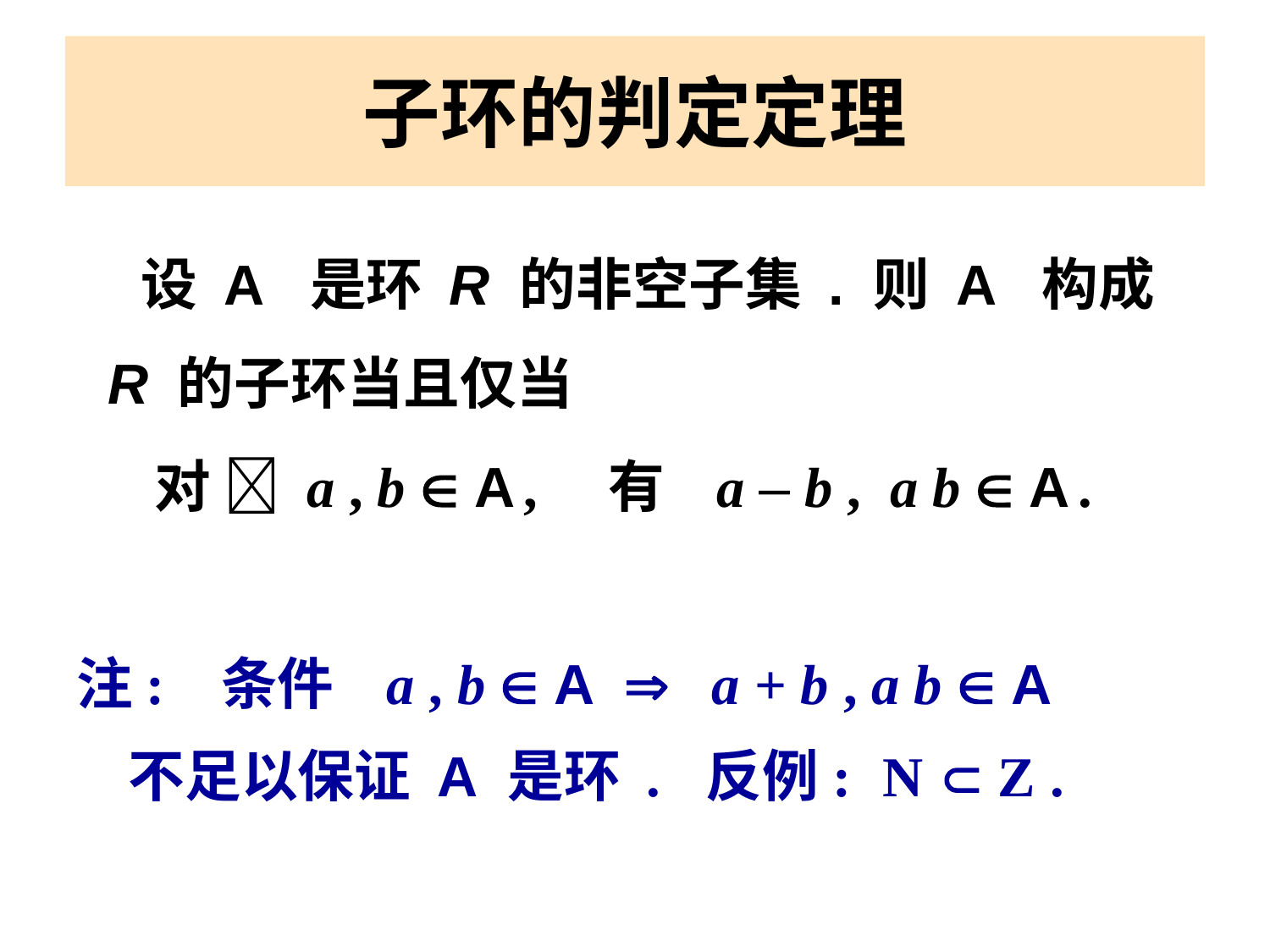

# 子环的判定定理
    设 A  是环 R 的非空子集 . 则 A  构成
  R 的子环当且仅当
     对 ∀ a , b ∈ A ,    有   a – b ,  a b ∈ A .

注:   条件   a , b ∈ A  ⇒   a + b , a b ∈ A
   不足以保证 A 是环 .  反例:  N ⊂ Z .